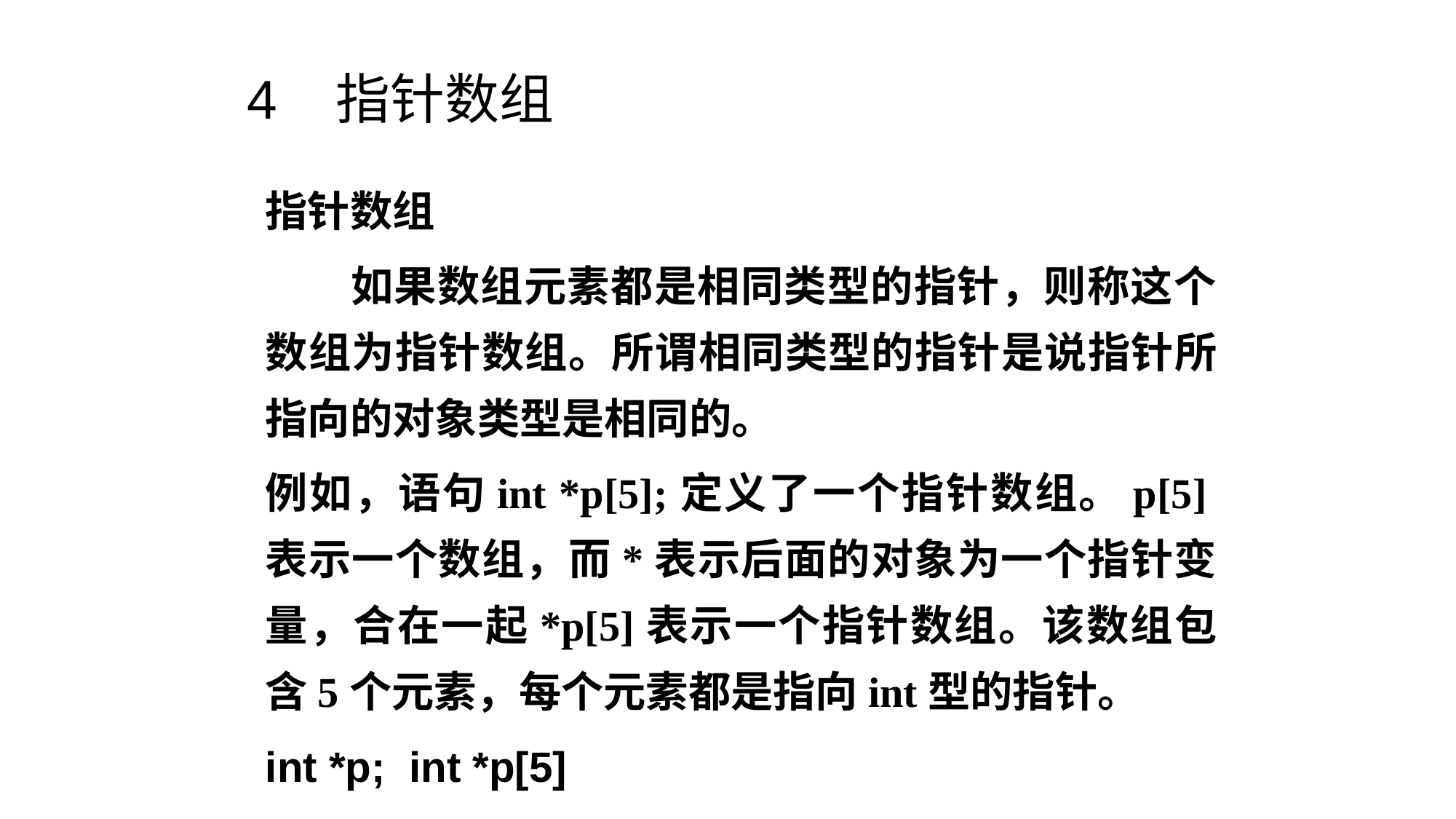

# 4   指针数组
指针数组
       如果数组元素都是相同类型的指针，则称这个数组为指针数组。所谓相同类型的指针是说指针所指向的对象类型是相同的。
例如，语句int *p[5];定义了一个指针数组。p[5]表示一个数组，而*表示后面的对象为一个指针变量，合在一起*p[5]表示一个指针数组。该数组包含5个元素，每个元素都是指向int型的指针。
int *p;  int *p[5]